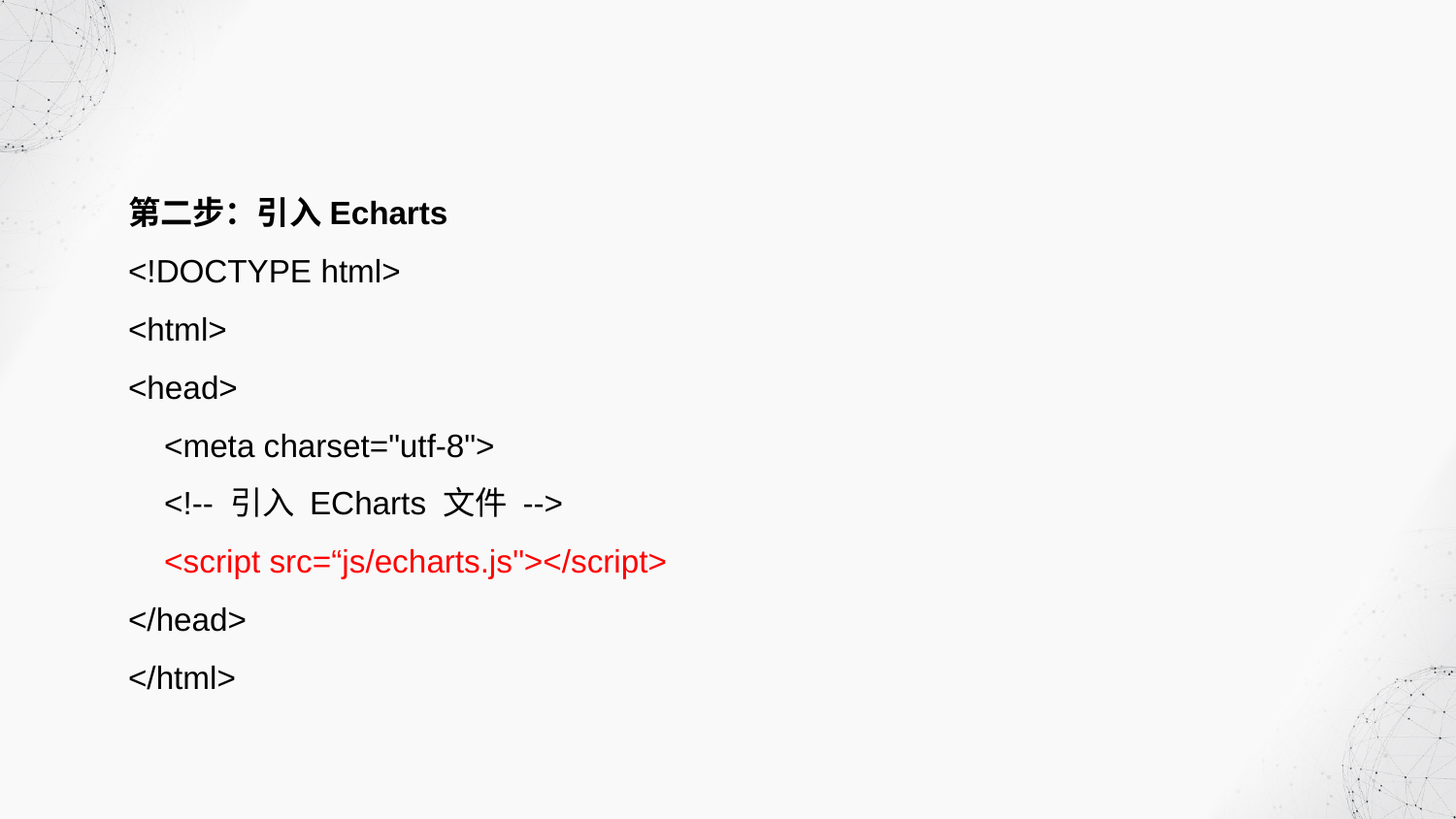

第二步：引入Echarts
<!DOCTYPE html>
<html>
<head>
    <meta charset="utf-8">
    <!-- 引入 ECharts 文件 -->
    <script src=“js/echarts.js"></script>
</head>
</html>